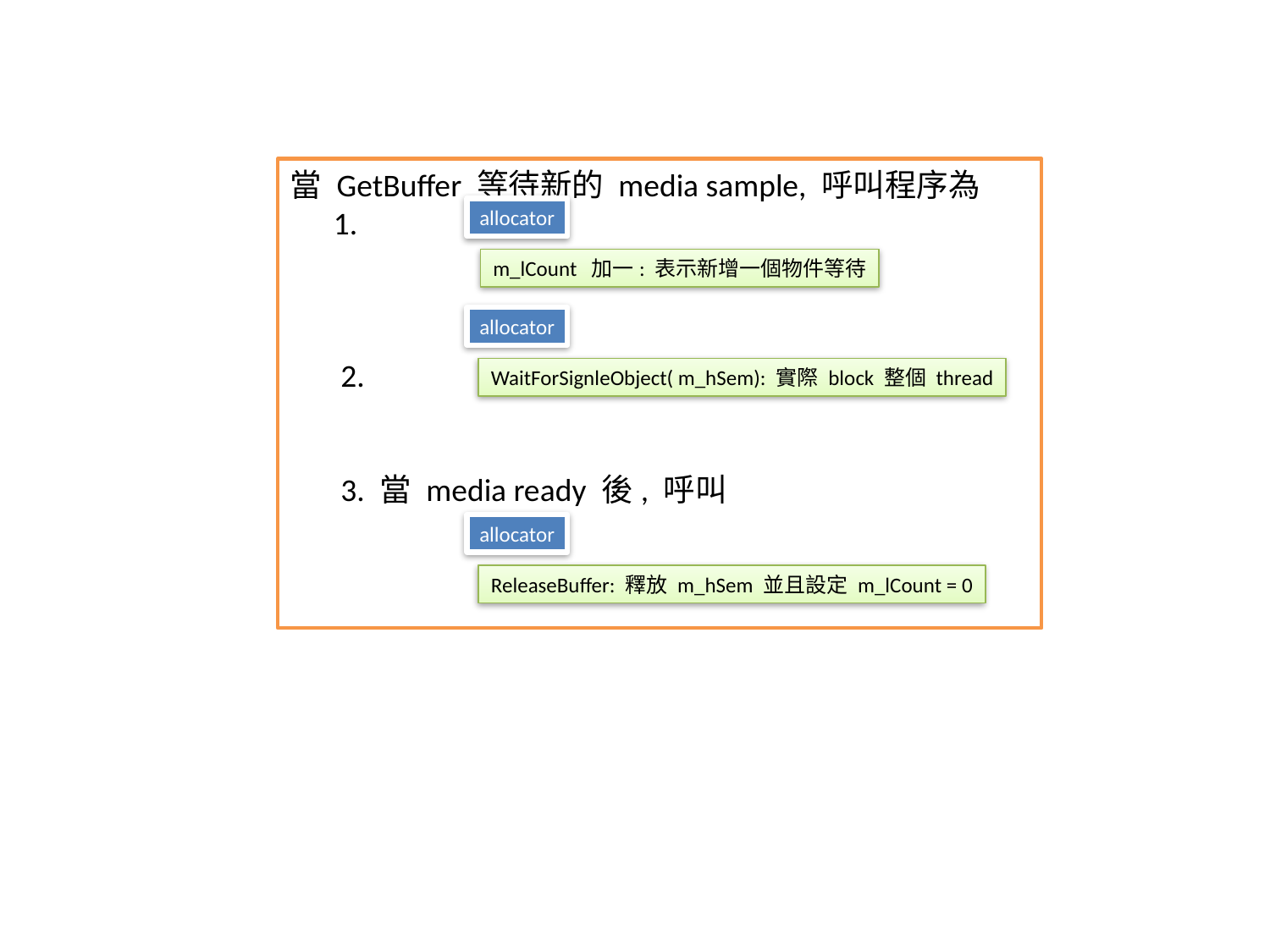

當 GetBuffer 等待新的 media sample, 呼叫程序為
      1.

       2.

       3. 當 media ready 後, 呼叫

allocator
m_lCount  加一: 表示新增一個物件等待
allocator
WaitForSignleObject( m_hSem): 實際 block 整個 thread
allocator
ReleaseBuffer: 釋放 m_hSem 並且設定 m_lCount = 0